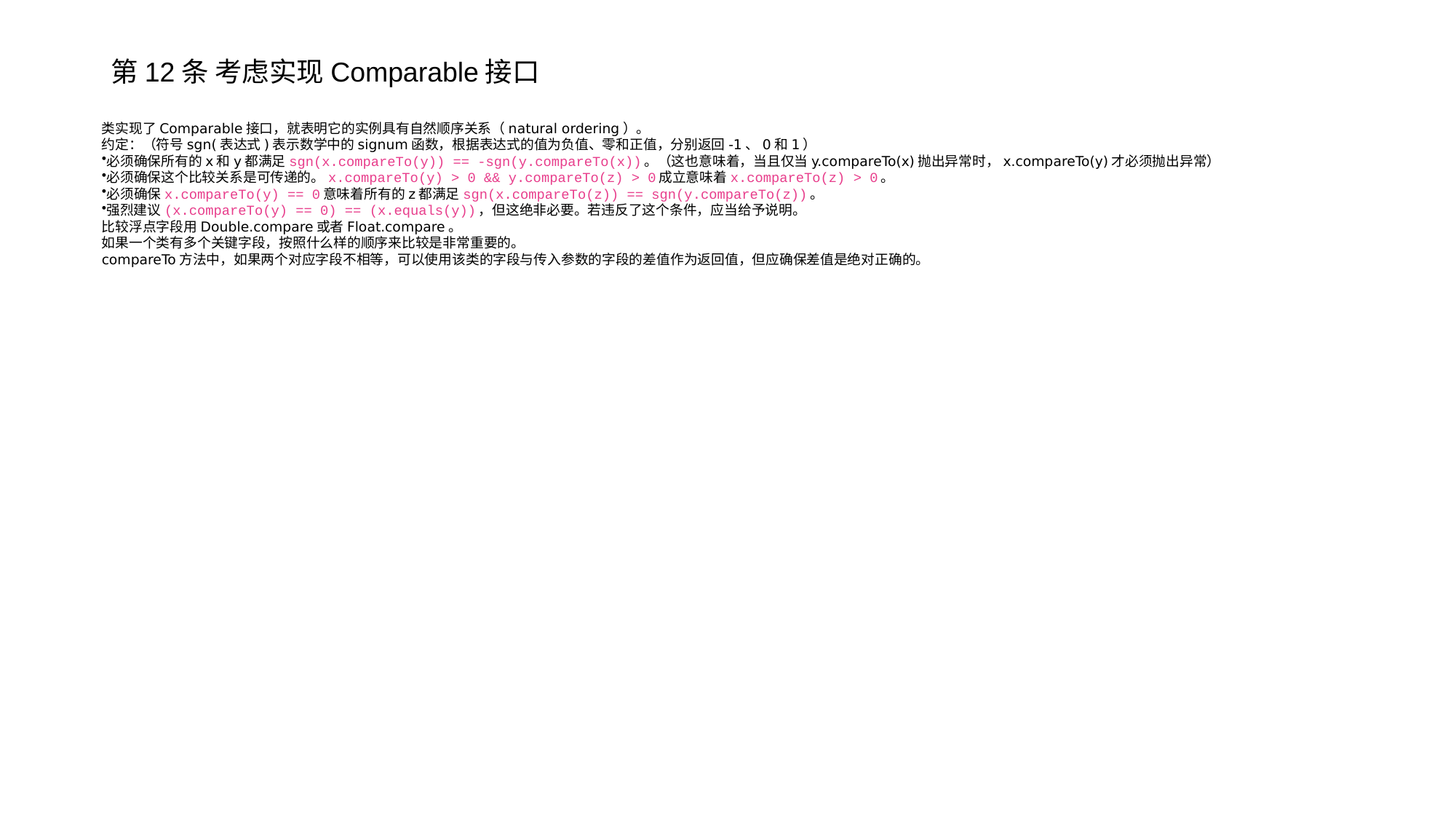

# 第12条 考虑实现Comparable接口
类实现了Comparable接口，就表明它的实例具有自然顺序关系（natural ordering）。
约定：（符号sgn(表达式)表示数学中的signum函数，根据表达式的值为负值、零和正值，分别返回-1、0和1）
必须确保所有的x和y都满足sgn(x.compareTo(y)) == -sgn(y.compareTo(x))。（这也意味着，当且仅当y.compareTo(x)抛出异常时，x.compareTo(y)才必须抛出异常）
必须确保这个比较关系是可传递的。x.compareTo(y) > 0 && y.compareTo(z) > 0成立意味着x.compareTo(z) > 0。
必须确保x.compareTo(y) == 0意味着所有的z都满足sgn(x.compareTo(z)) == sgn(y.compareTo(z))。
强烈建议(x.compareTo(y) == 0) == (x.equals(y))，但这绝非必要。若违反了这个条件，应当给予说明。
比较浮点字段用Double.compare或者Float.compare。
如果一个类有多个关键字段，按照什么样的顺序来比较是非常重要的。
compareTo方法中，如果两个对应字段不相等，可以使用该类的字段与传入参数的字段的差值作为返回值，但应确保差值是绝对正确的。